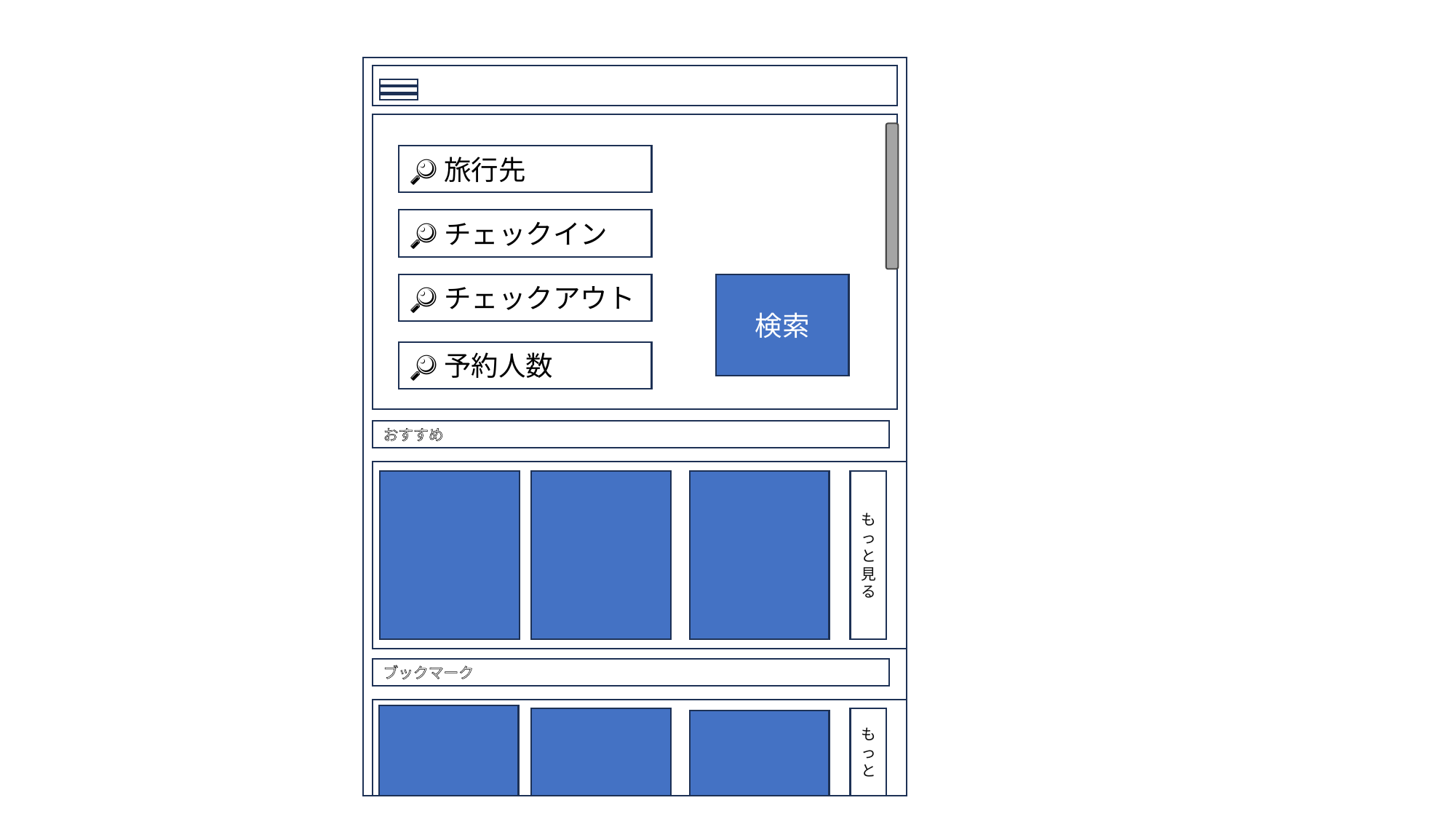

過去の閲覧履歴

🔎旅行先
🔎チェックイン
🔎チェックアウト
検索
🔎予約人数
おすすめ

もっと見る
ブックマーク

もっと